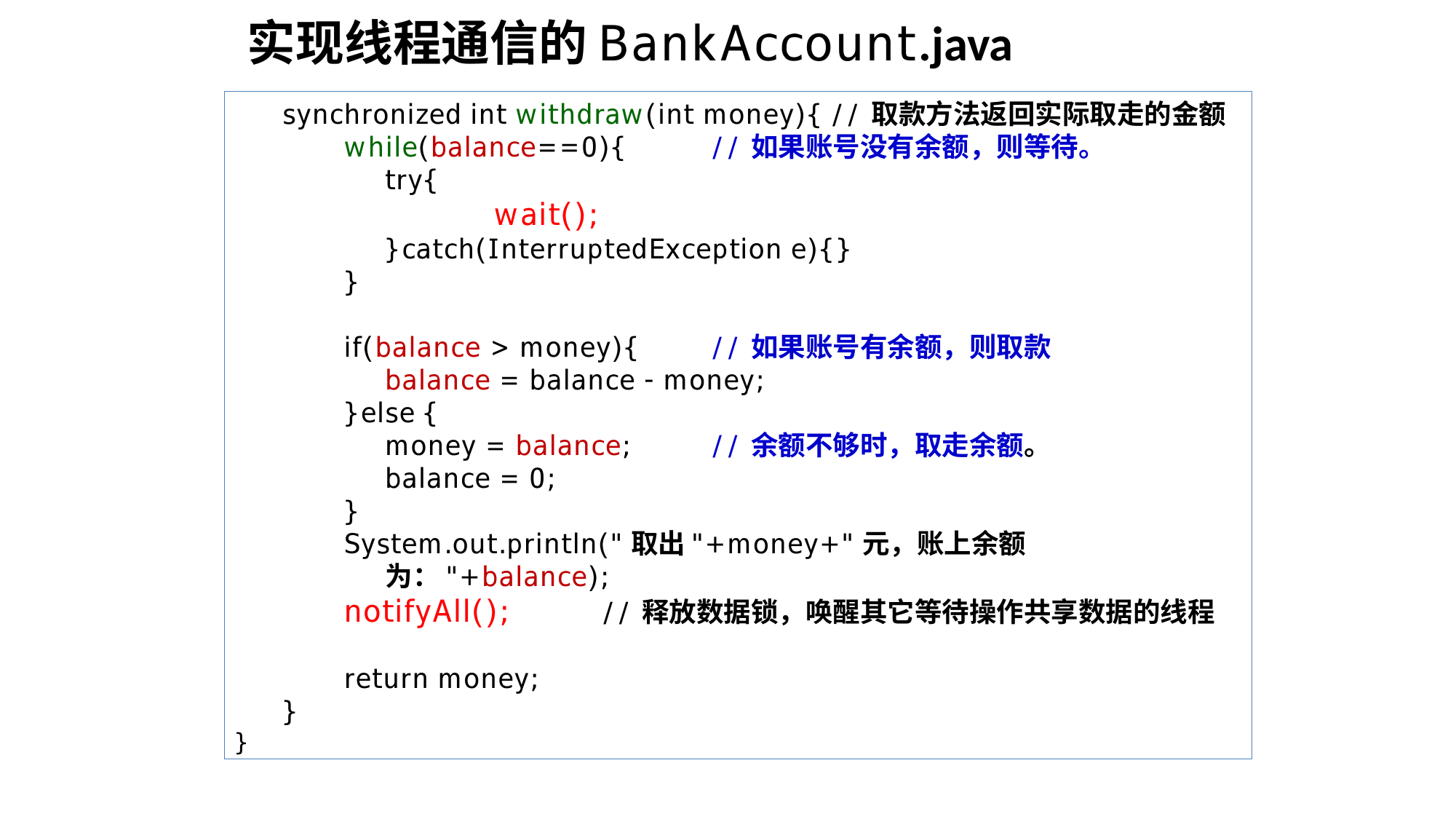

# 实现线程通信的BankAccount.java
synchronized int withdraw(int money){ //取款方法返回实际取走的金额
while(balance==0){	//如果账号没有余额，则等待。
	try{
		wait();
	}catch(InterruptedException e){}
}

if(balance > money){	//如果账号有余额，则取款
	balance = balance - money;
}else {
	money = balance;	//余额不够时，取走余额。
	balance = 0;
}
System.out.println("取出"+money+"元，账上余额为："+balance);
notifyAll();	//释放数据锁，唤醒其它等待操作共享数据的线程

return money;
}
}

78